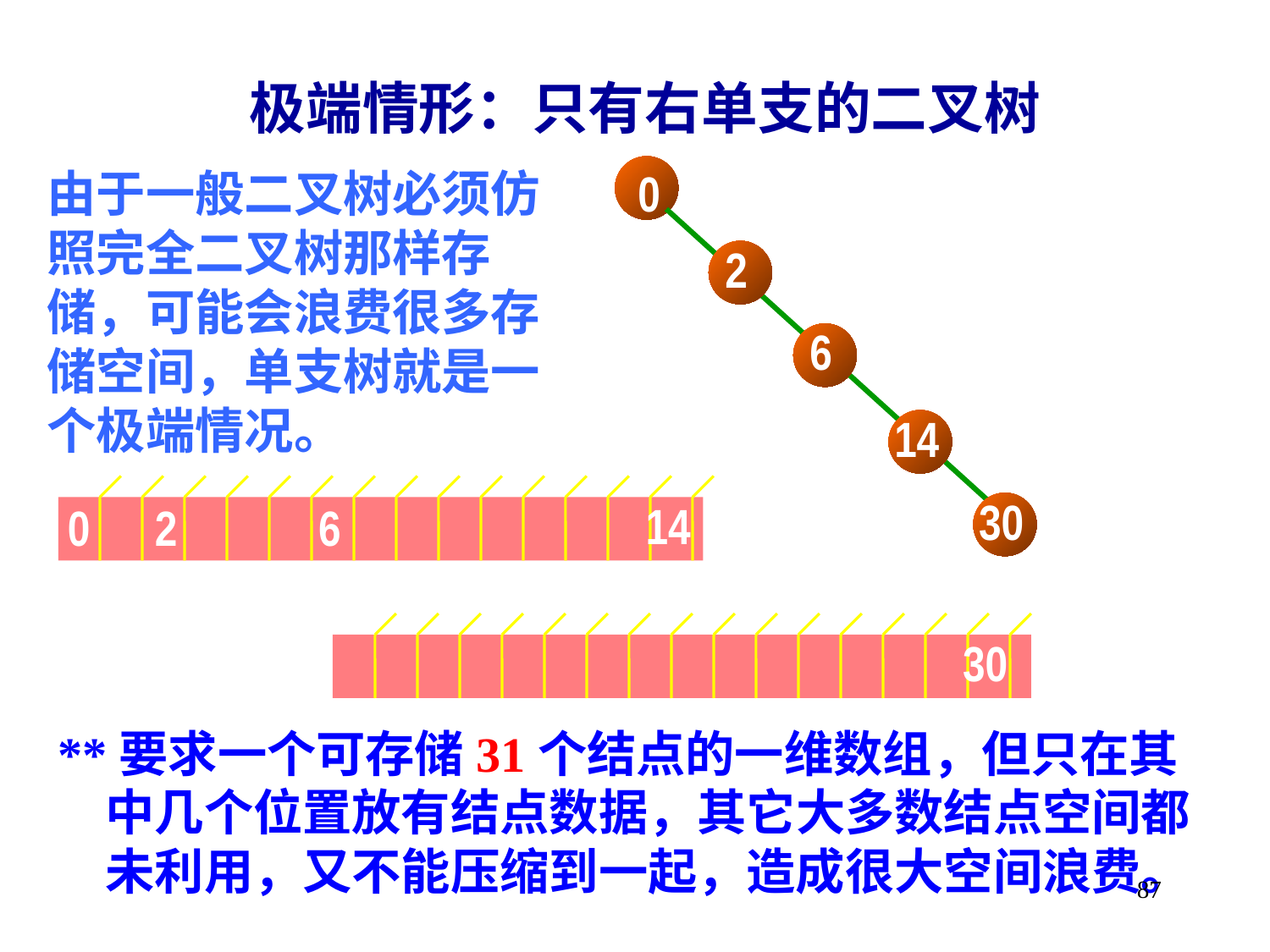

极端情形：只有右单支的二叉树
由于一般二叉树必须仿照完全二叉树那样存储，可能会浪费很多存储空间，单支树就是一个极端情况。

0

2

6

14

30

14
0
2
6

30

**要求一个可存储31个结点的一维数组，但只在其中几个位置放有结点数据，其它大多数结点空间都未利用，又不能压缩到一起，造成很大空间浪费。
87